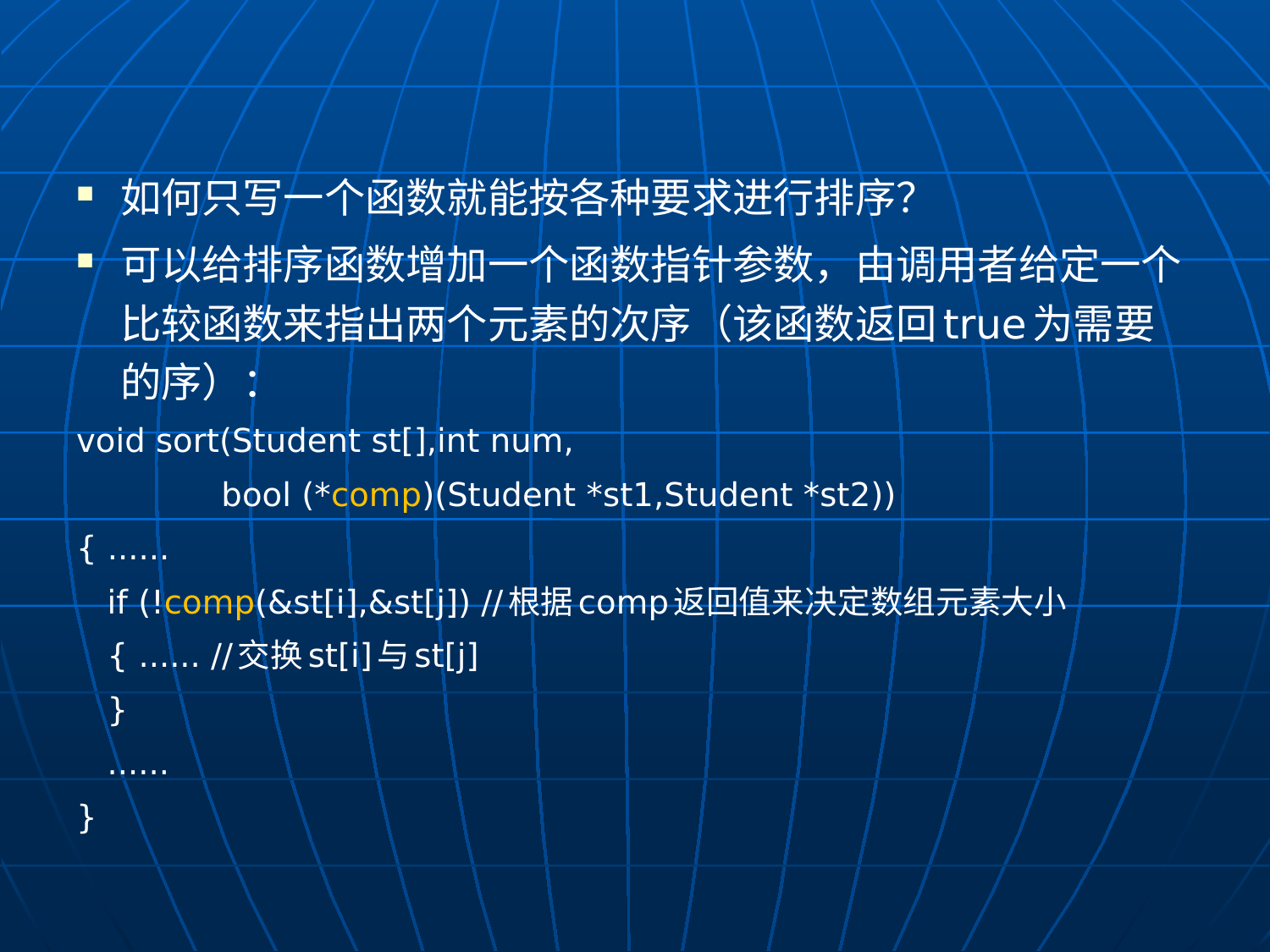

如何只写一个函数就能按各种要求进行排序？
可以给排序函数增加一个函数指针参数，由调用者给定一个比较函数来指出两个元素的次序（该函数返回true为需要的序）：
void sort(Student st[],int num,
              bool (*comp)(Student *st1,Student *st2))
{ ......
   if (!comp(&st[i],&st[j]) //根据comp返回值来决定数组元素大小
   { ...... //交换st[i]与st[j]
   }
   ......
}